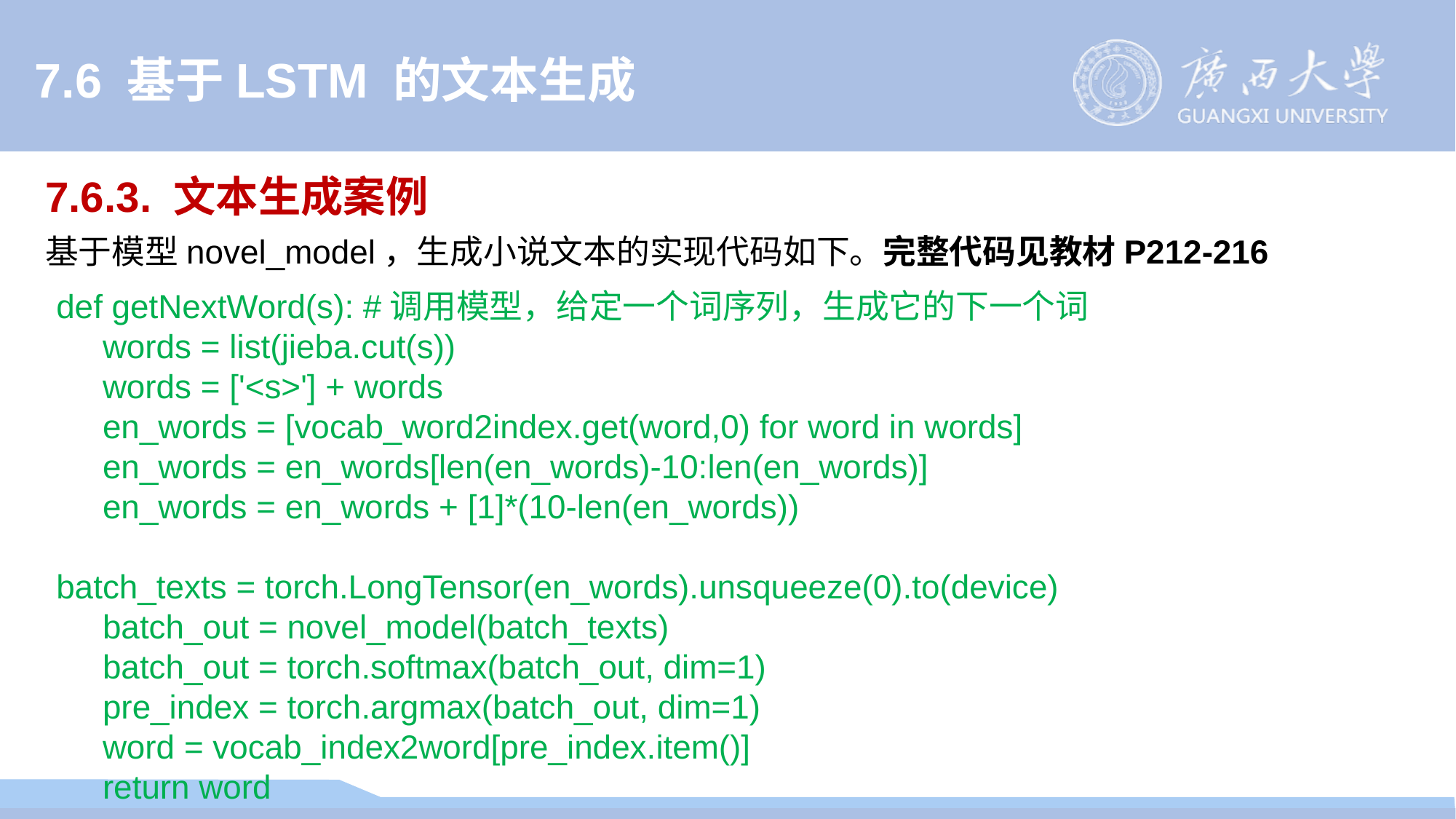

7.6 基于LSTM 的文本生成
7.6.3. 文本生成案例
基于模型novel_model，生成小说文本的实现代码如下。完整代码见教材P212-216
def getNextWord(s): #调用模型，给定一个词序列，生成它的下一个词
     words = list(jieba.cut(s))
     words = ['<s>'] + words
     en_words = [vocab_word2index.get(word,0) for word in words]
     en_words = en_words[len(en_words)-10:len(en_words)]
     en_words = en_words + [1]*(10-len(en_words))
     batch_texts = torch.LongTensor(en_words).unsqueeze(0).to(device)
     batch_out = novel_model(batch_texts)
     batch_out = torch.softmax(batch_out, dim=1)
     pre_index = torch.argmax(batch_out, dim=1)
     word = vocab_index2word[pre_index.item()]
     return word